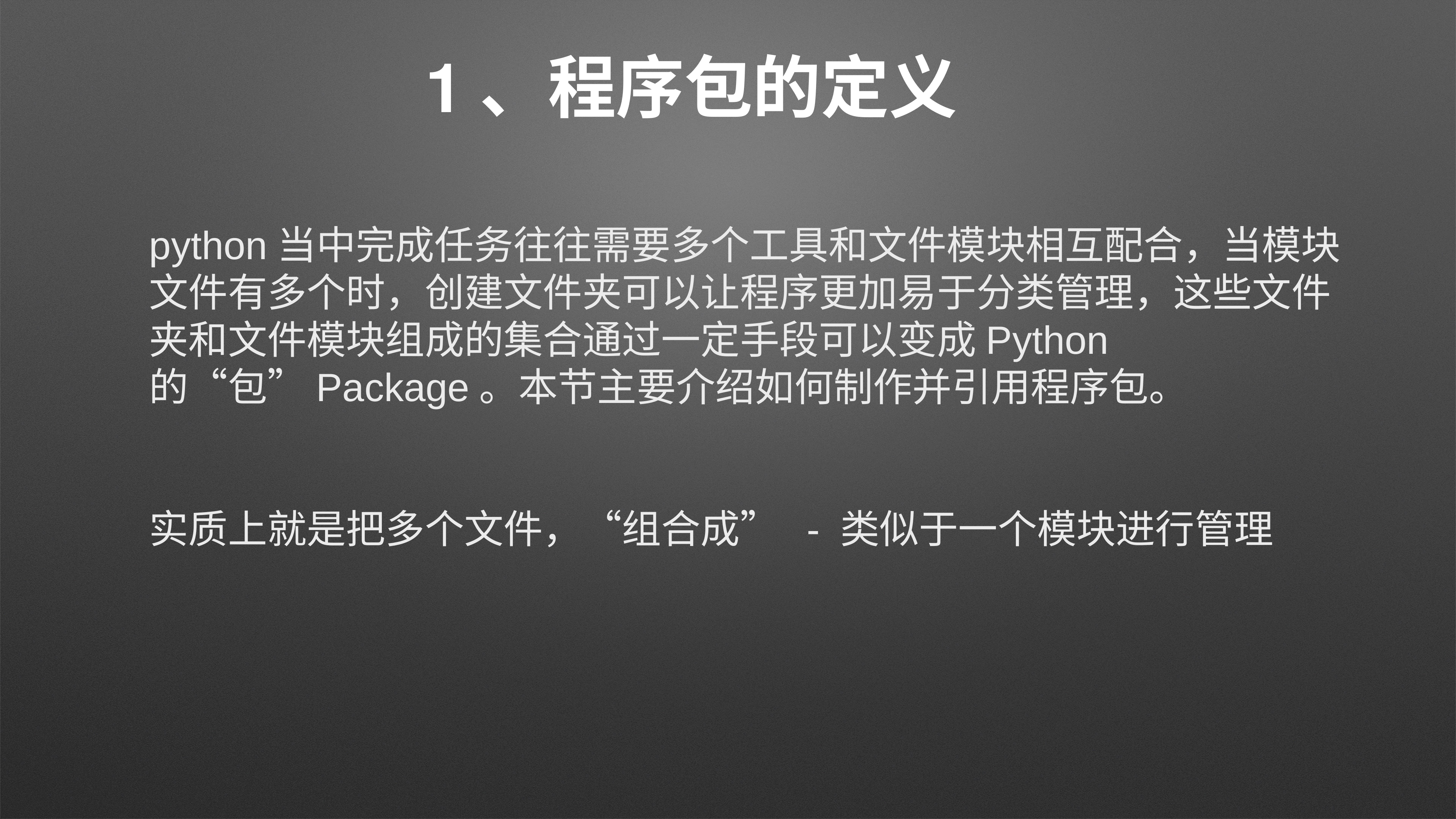

# 1、程序包的定义
python当中完成任务往往需要多个工具和文件模块相互配合，当模块文件有多个时，创建文件夹可以让程序更加易于分类管理，这些文件夹和文件模块组成的集合通过一定手段可以变成Python的“包”Package。本节主要介绍如何制作并引用程序包。

实质上就是把多个文件，“组合成”  - 类似于一个模块进行管理